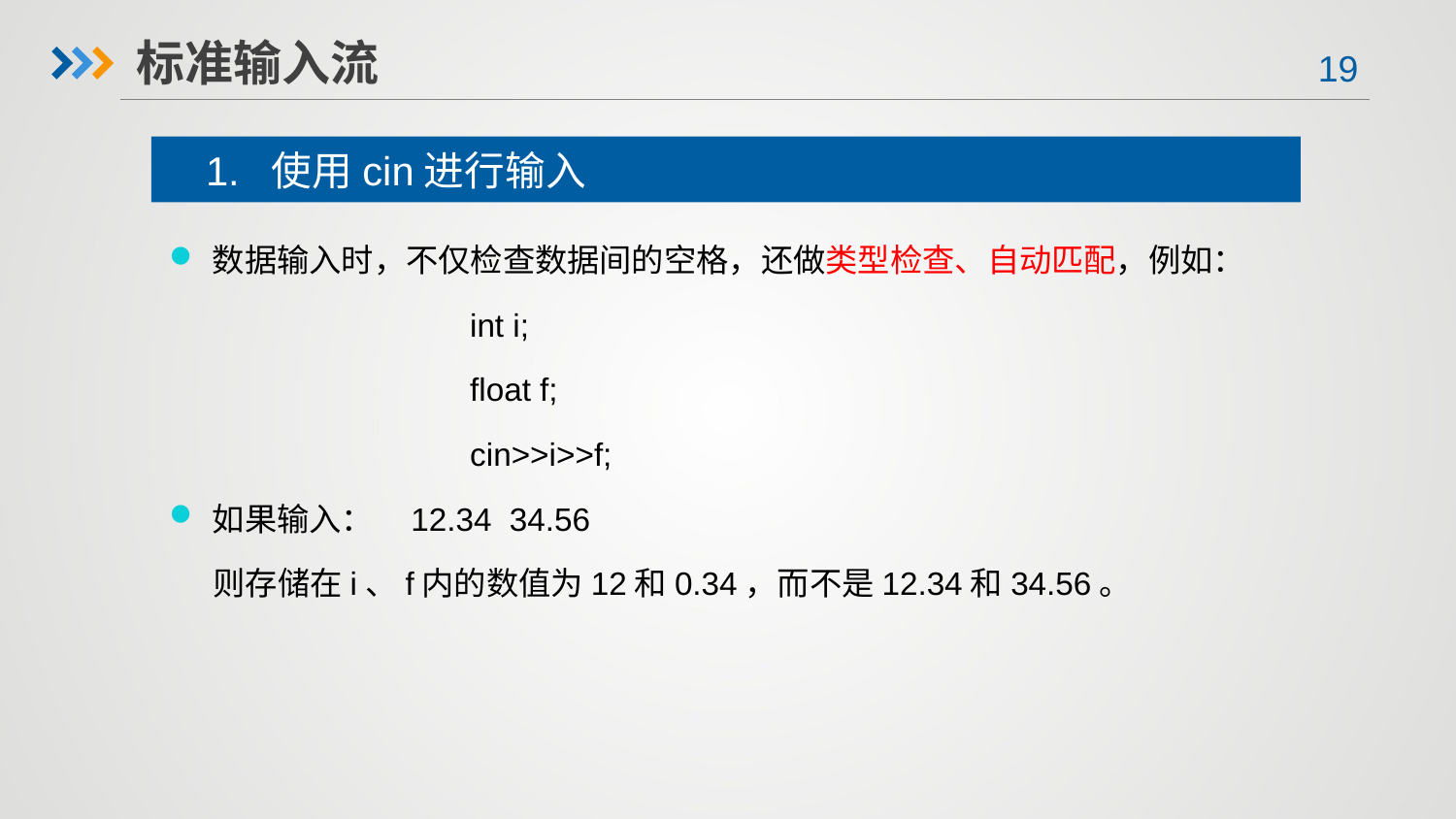

标准输入流

1.  使用cin进行输入
数据输入时，不仅检查数据间的空格，还做类型检查、自动匹配，例如：
int i;
float f;
cin>>i>>f;
如果输入：    12.34  34.56
     则存储在i、f内的数值为12和0.34，而不是12.34和34.56。